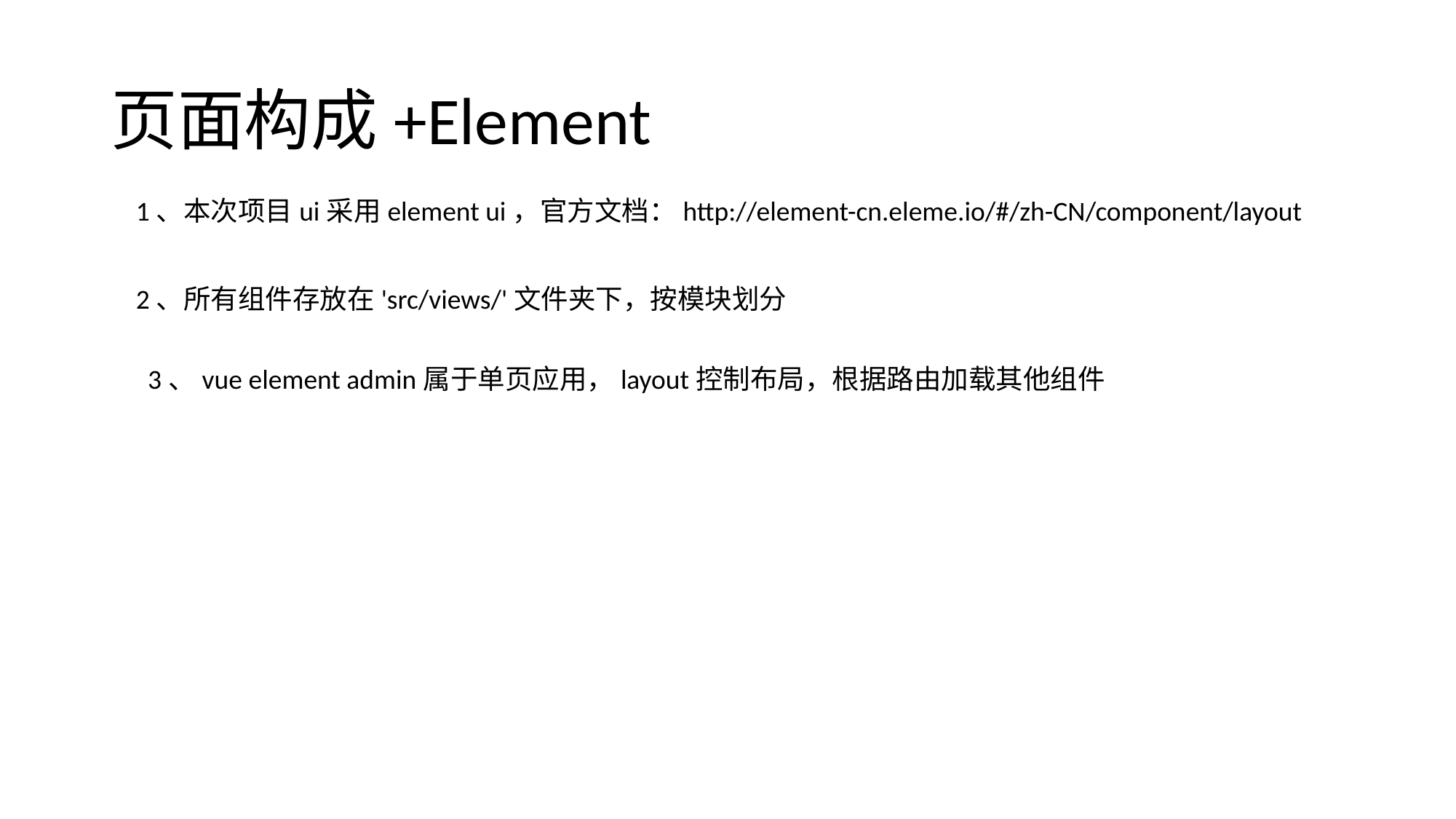

# 页面构成+Element
1、本次项目ui采用element ui，官方文档：http://element-cn.eleme.io/#/zh-CN/component/layout
2、所有组件存放在'src/views/'文件夹下，按模块划分
3、vue element admin属于单页应用，layout控制布局，根据路由加载其他组件